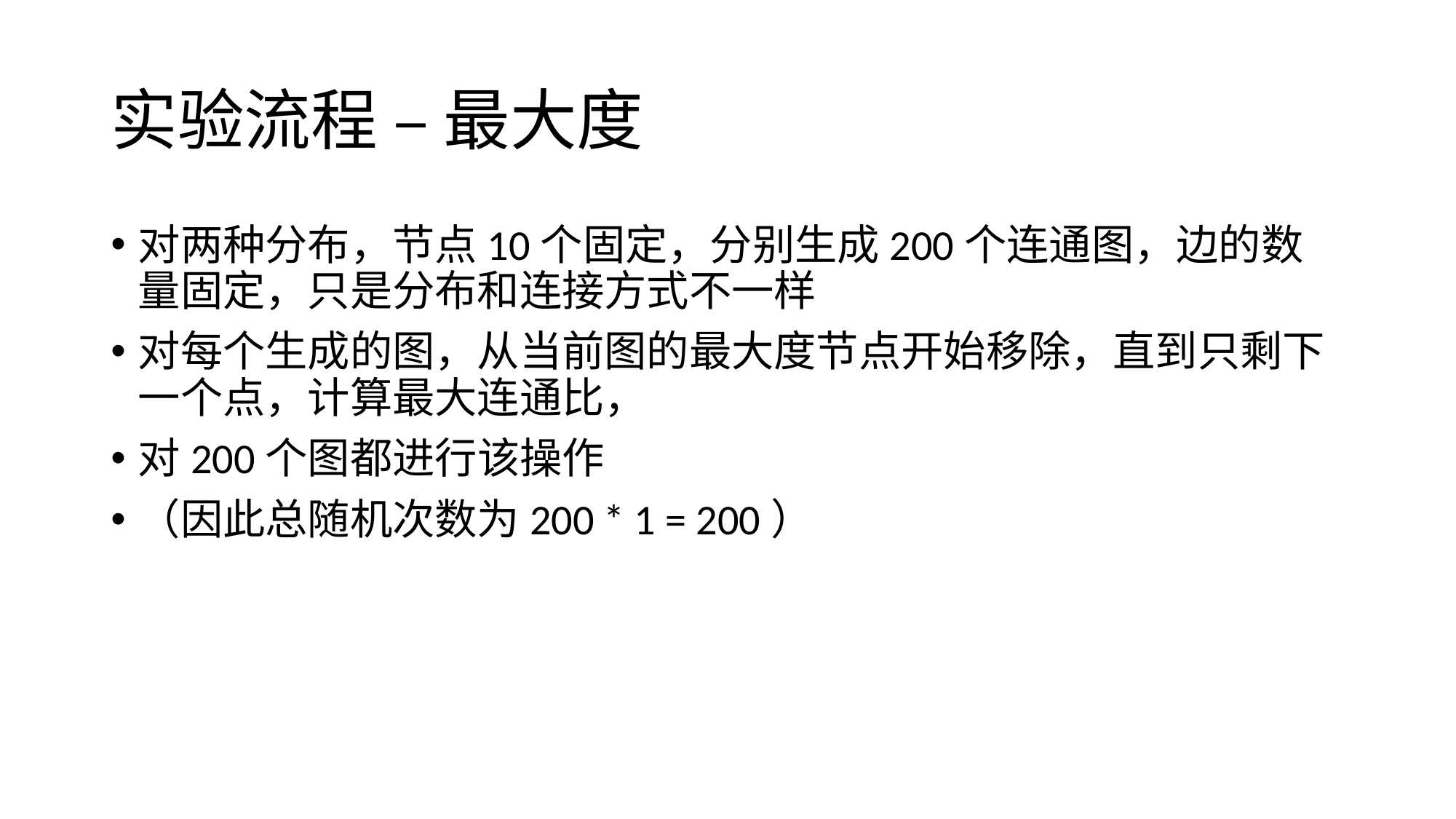

# 实验流程 – 最大度
对两种分布，节点10个固定，分别生成200个连通图，边的数量固定，只是分布和连接方式不一样
对每个生成的图，从当前图的最大度节点开始移除，直到只剩下一个点，计算最大连通比，
对200个图都进行该操作
（因此总随机次数为200 * 1 = 200）